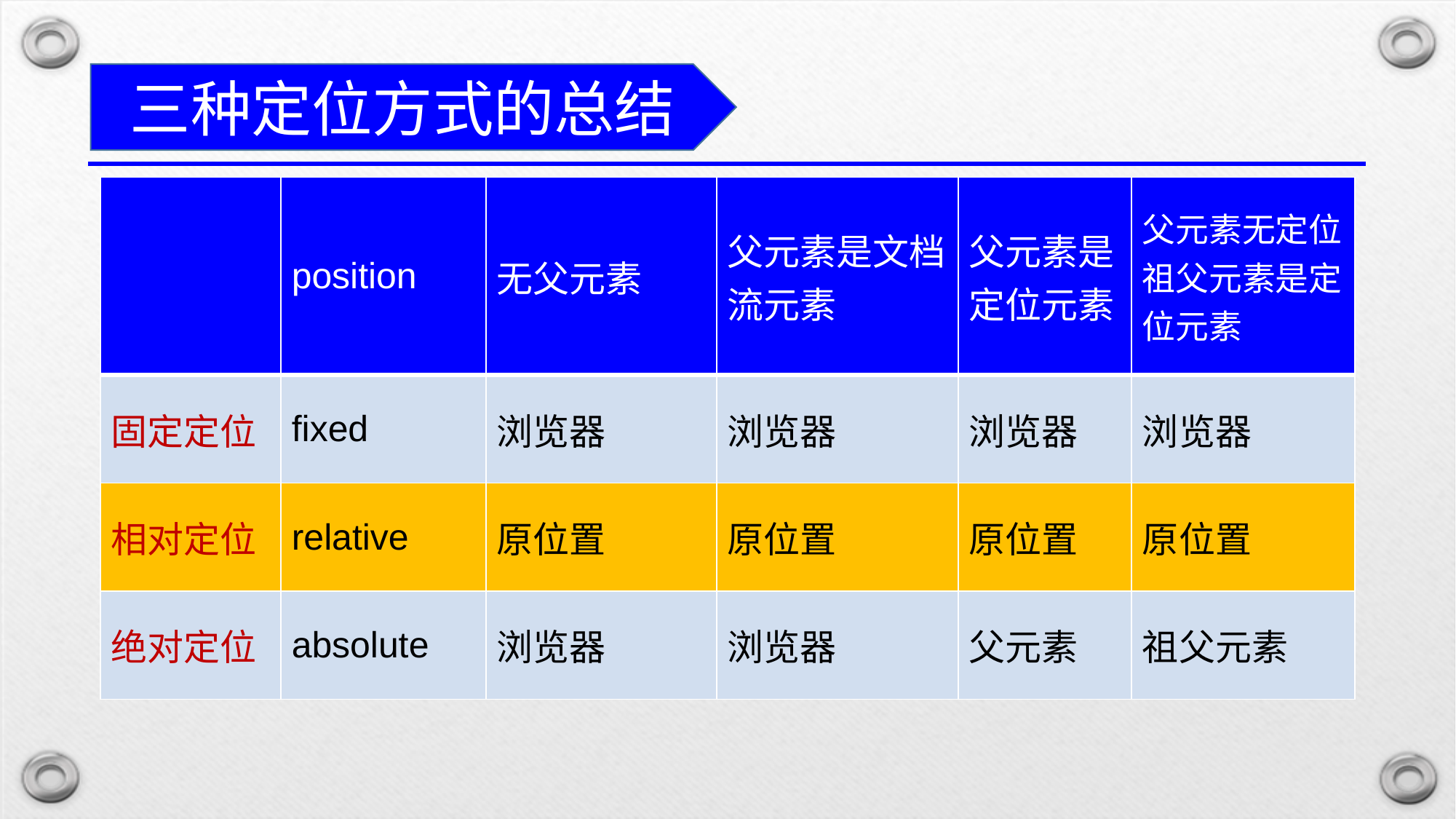

三种定位方式的总结
|  | position | 无父元素 | 父元素是文档流元素 | 父元素是定位元素 | 父元素无定位 祖父元素是定位元素 |
| --- | --- | --- | --- | --- | --- |
| 固定定位 | fixed | 浏览器 | 浏览器 | 浏览器 | 浏览器 |
| 相对定位 | relative | 原位置 | 原位置 | 原位置 | 原位置 |
| 绝对定位 | absolute | 浏览器 | 浏览器 | 父元素 | 祖父元素 |